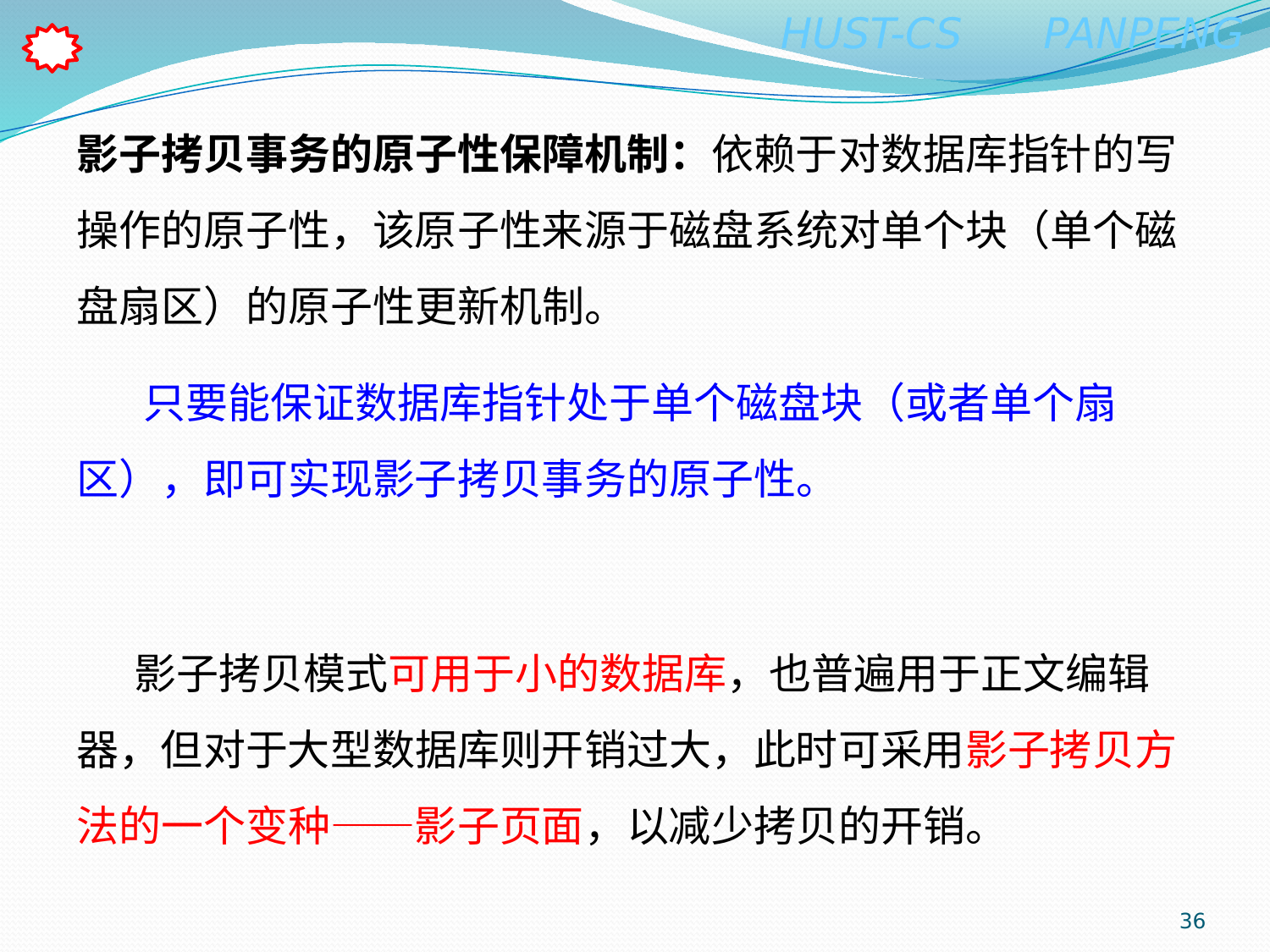

影子拷贝事务的原子性保障机制：依赖于对数据库指针的写操作的原子性，该原子性来源于磁盘系统对单个块（单个磁盘扇区）的原子性更新机制。
      只要能保证数据库指针处于单个磁盘块（或者单个扇区），即可实现影子拷贝事务的原子性。

     影子拷贝模式可用于小的数据库，也普遍用于正文编辑器，但对于大型数据库则开销过大，此时可采用影子拷贝方法的一个变种——影子页面，以减少拷贝的开销。
36